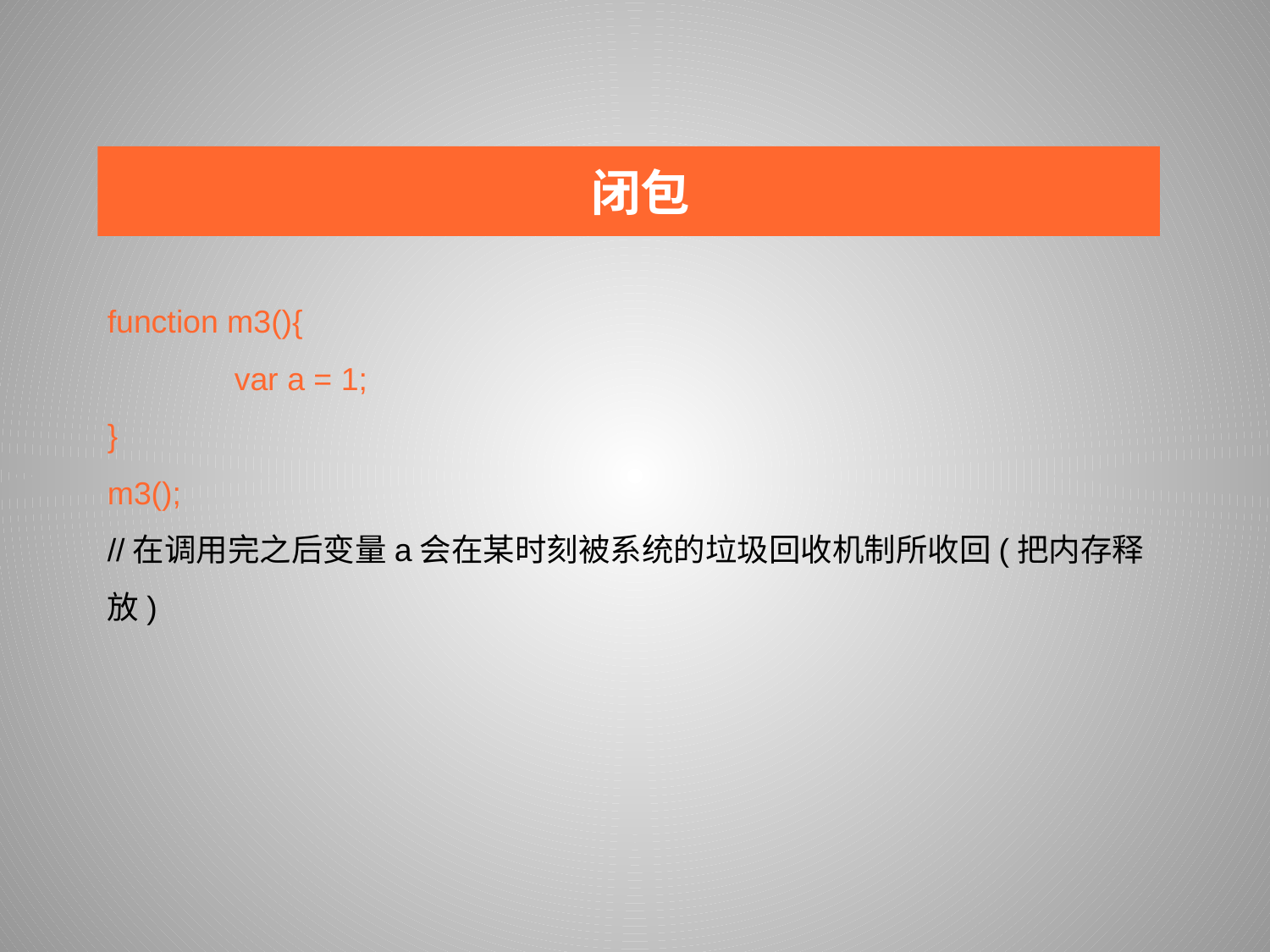

闭包
function m3(){
	var a = 1;
}
m3();
//在调用完之后变量a会在某时刻被系统的垃圾回收机制所收回(把内存释放)